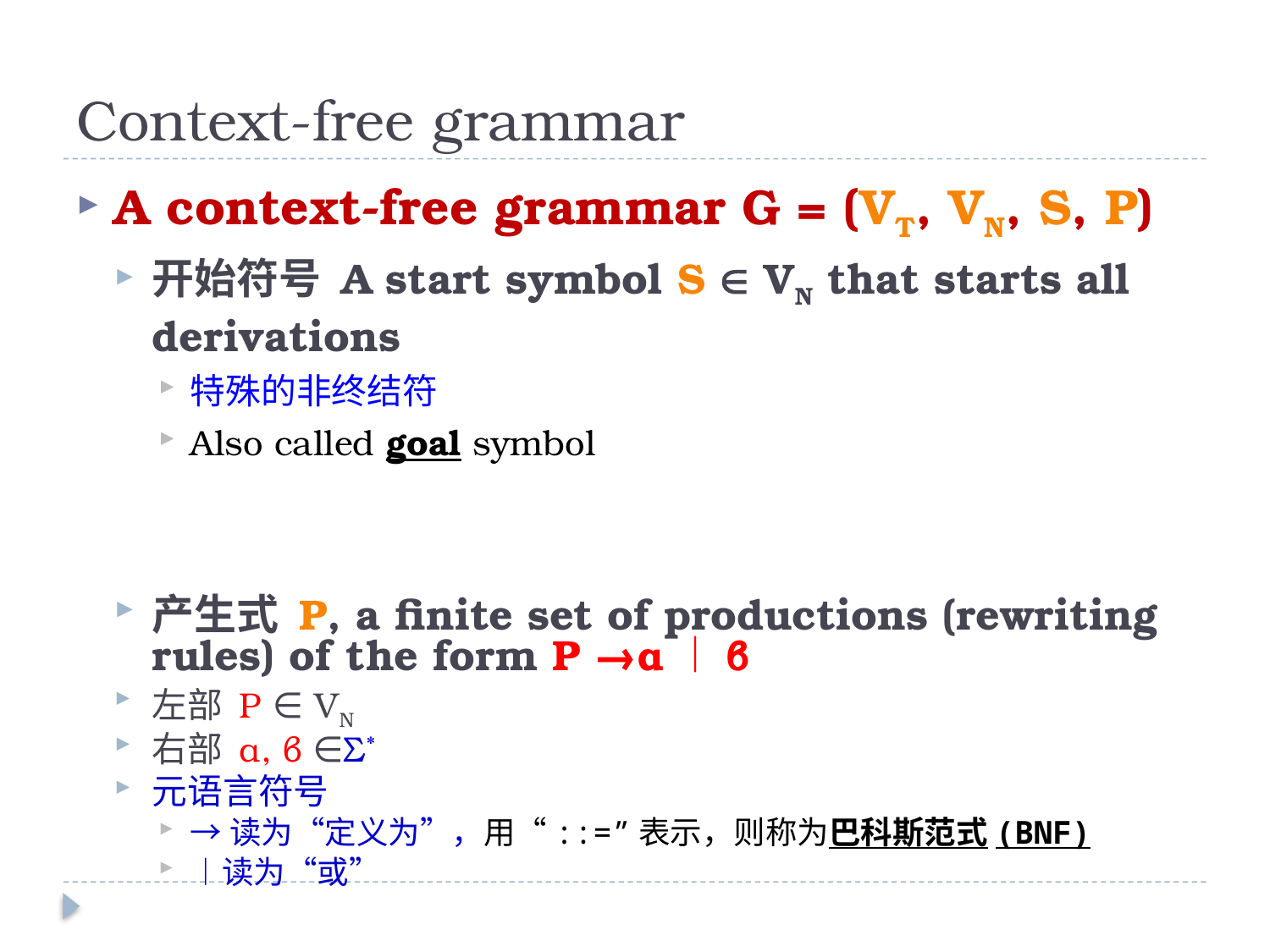

# Context-free grammar
A context-free grammar G = (VT, VN, S, P)
开始符号 A start symbol S ∈ VN that starts all derivations
特殊的非终结符
Also called goal symbol

产生式 P, a finite set of productions (rewriting rules) of the form P →α︱β
左部 P ∈ VN
右部 α, β ∈Σ*
元语言符号
→读为“定义为”，用“::=”表示，则称为巴科斯范式(BNF)
︱读为“或”

32